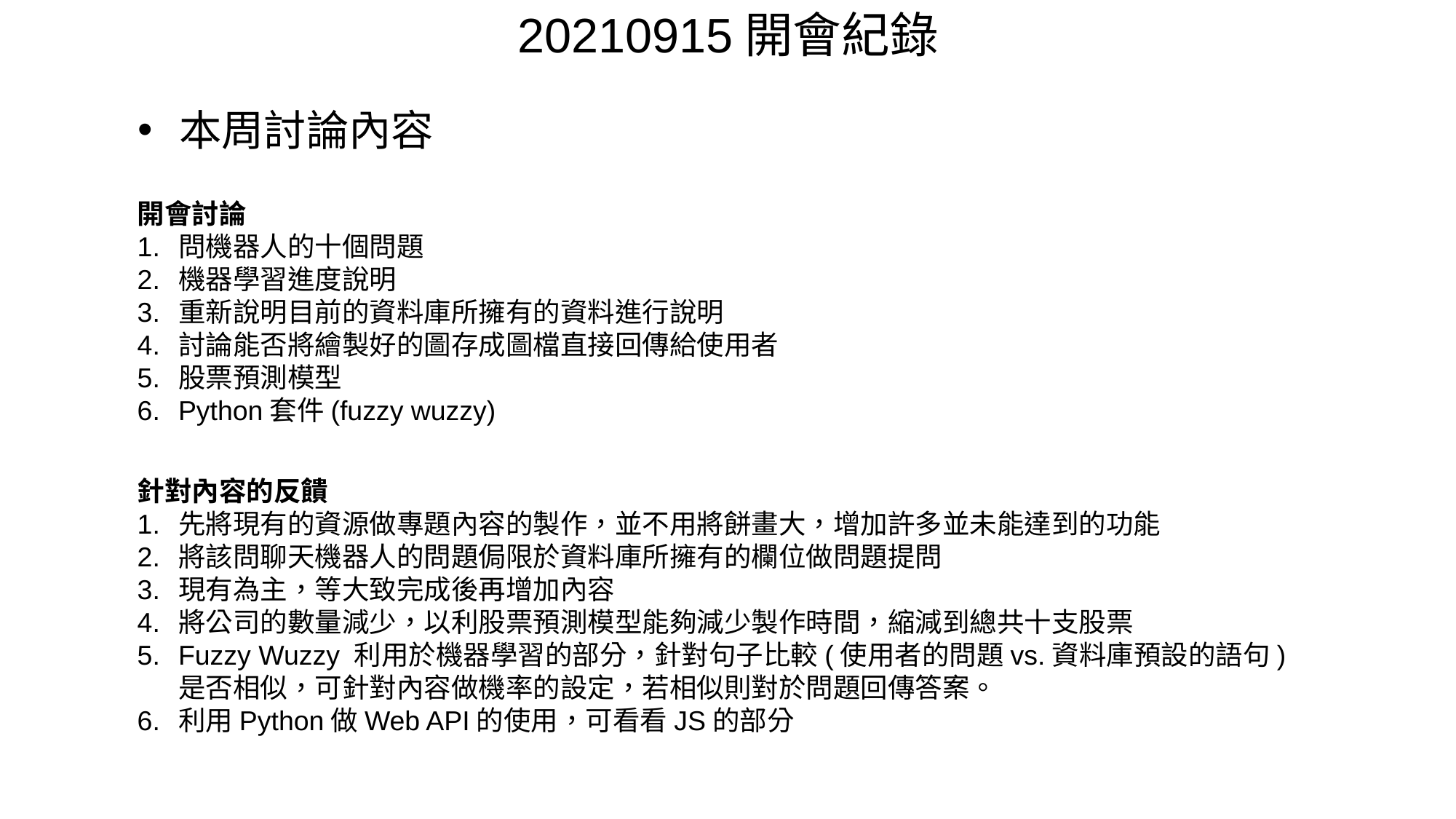

# 20210915開會紀錄
本周討論內容
開會討論
問機器人的十個問題
機器學習進度說明
重新說明目前的資料庫所擁有的資料進行說明
討論能否將繪製好的圖存成圖檔直接回傳給使用者
股票預測模型
Python套件(fuzzy wuzzy)

針對內容的反饋
先將現有的資源做專題內容的製作，並不用將餅畫大，增加許多並未能達到的功能
將該問聊天機器人的問題侷限於資料庫所擁有的欄位做問題提問
現有為主，等大致完成後再增加內容
將公司的數量減少，以利股票預測模型能夠減少製作時間，縮減到總共十支股票
Fuzzy Wuzzy 利用於機器學習的部分，針對句子比較(使用者的問題vs.資料庫預設的語句)是否相似，可針對內容做機率的設定，若相似則對於問題回傳答案。
利用Python做Web API的使用，可看看JS的部分